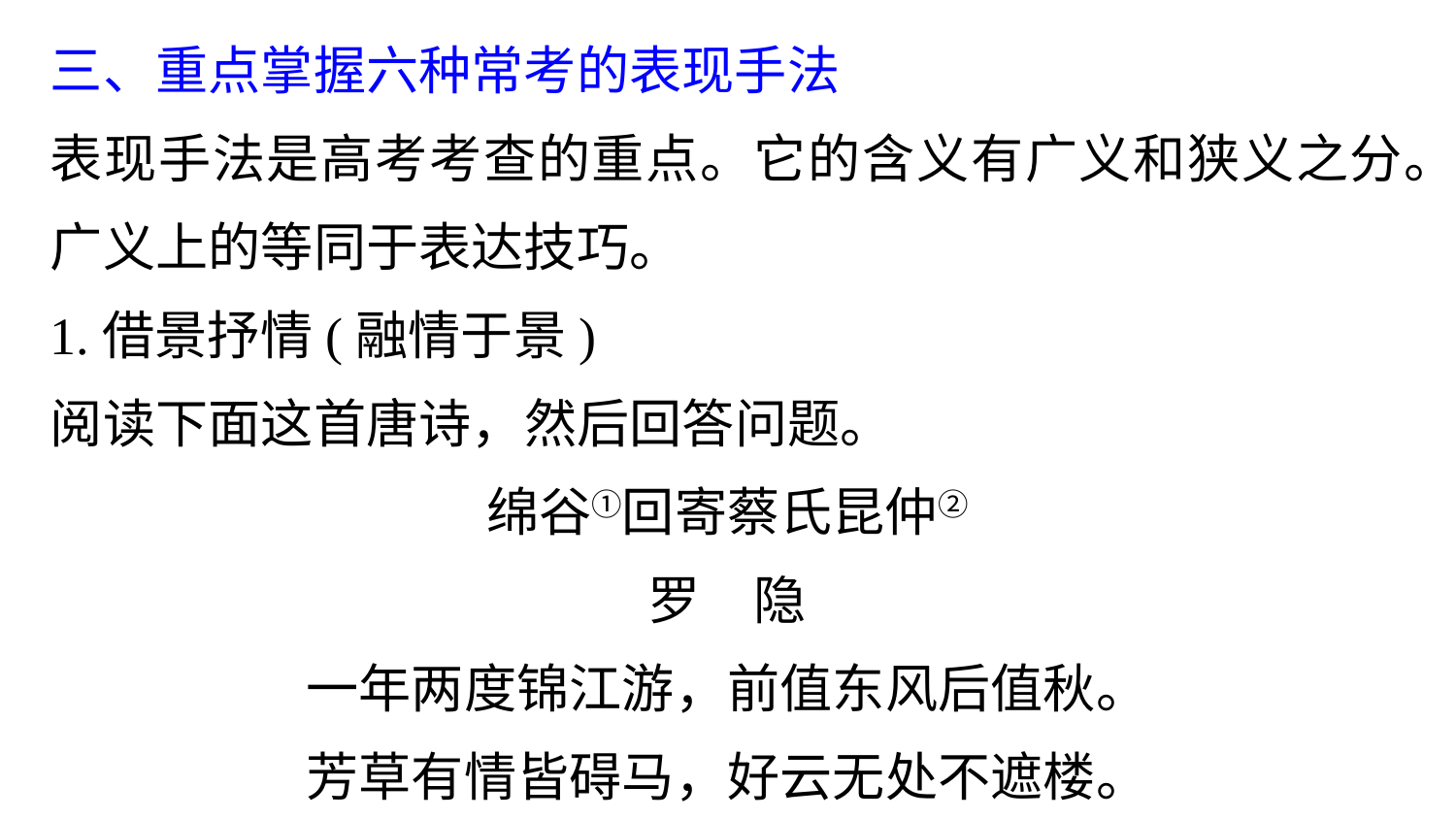

三、重点掌握六种常考的表现手法
表现手法是高考考查的重点。它的含义有广义和狭义之分。广义上的等同于表达技巧。
1.借景抒情(融情于景)
阅读下面这首唐诗，然后回答问题。
绵谷①回寄蔡氏昆仲②
罗　隐
一年两度锦江游，前值东风后值秋。
芳草有情皆碍马，好云无处不遮楼。